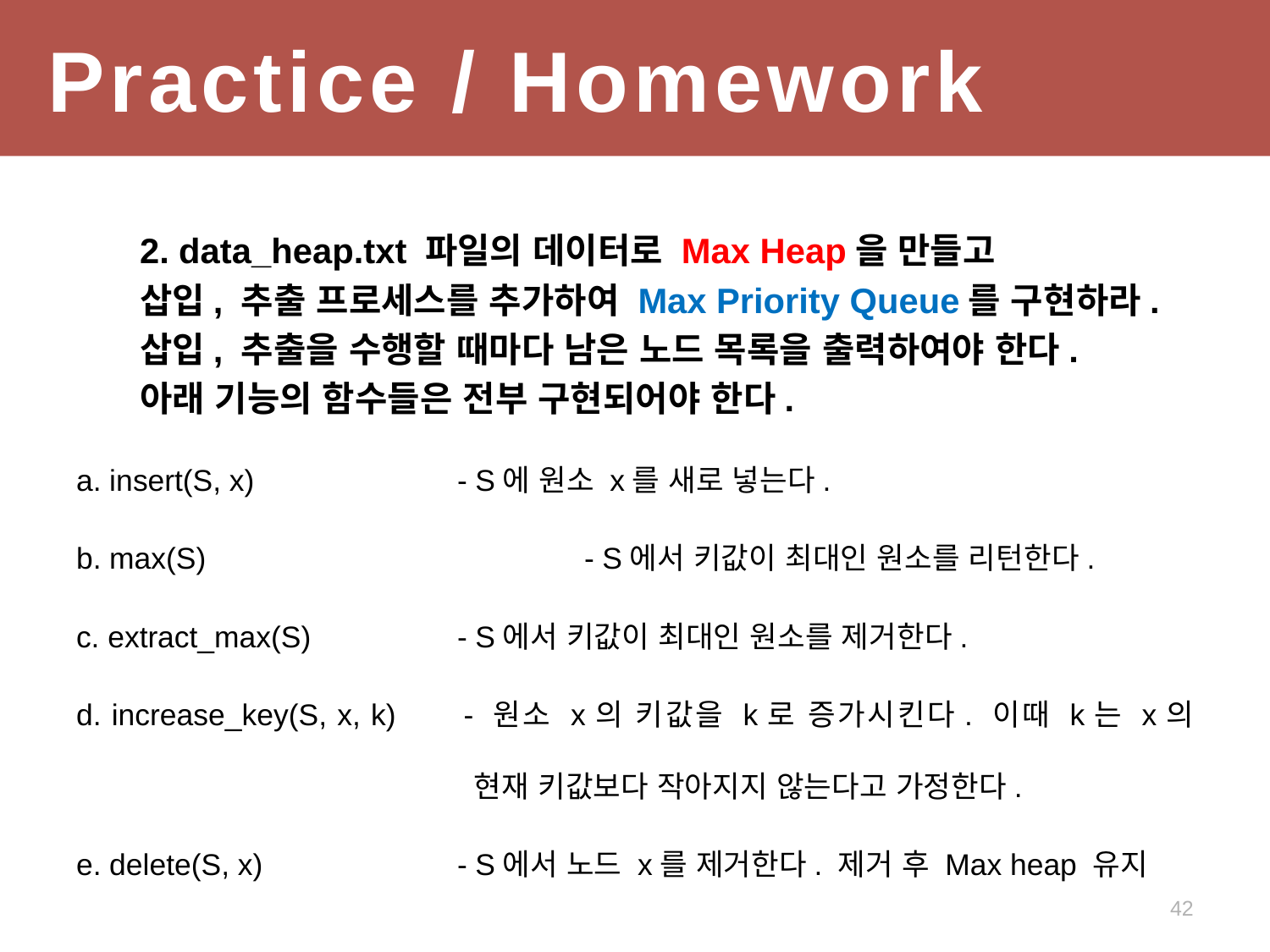

Practice / Homework
2. data_heap.txt 파일의 데이터로 Max Heap을 만들고
삽입, 추출 프로세스를 추가하여 Max Priority Queue를 구현하라.
삽입, 추출을 수행할 때마다 남은 노드 목록을 출력하여야 한다.
아래 기능의 함수들은 전부 구현되어야 한다.
a. insert(S, x)		- S에 원소 x를 새로 넣는다.
b. max(S)			- S에서 키값이 최대인 원소를 리턴한다.
c. extract_max(S)		- S에서 키값이 최대인 원소를 제거한다.
d. increase_key(S, x, k)	- 원소 x의 키값을 k로 증가시킨다. 이때 k는 x의 			  현재 키값보다 작아지지 않는다고 가정한다.
e. delete(S, x)		- S에서 노드 x를 제거한다. 제거 후 Max heap 유지

42